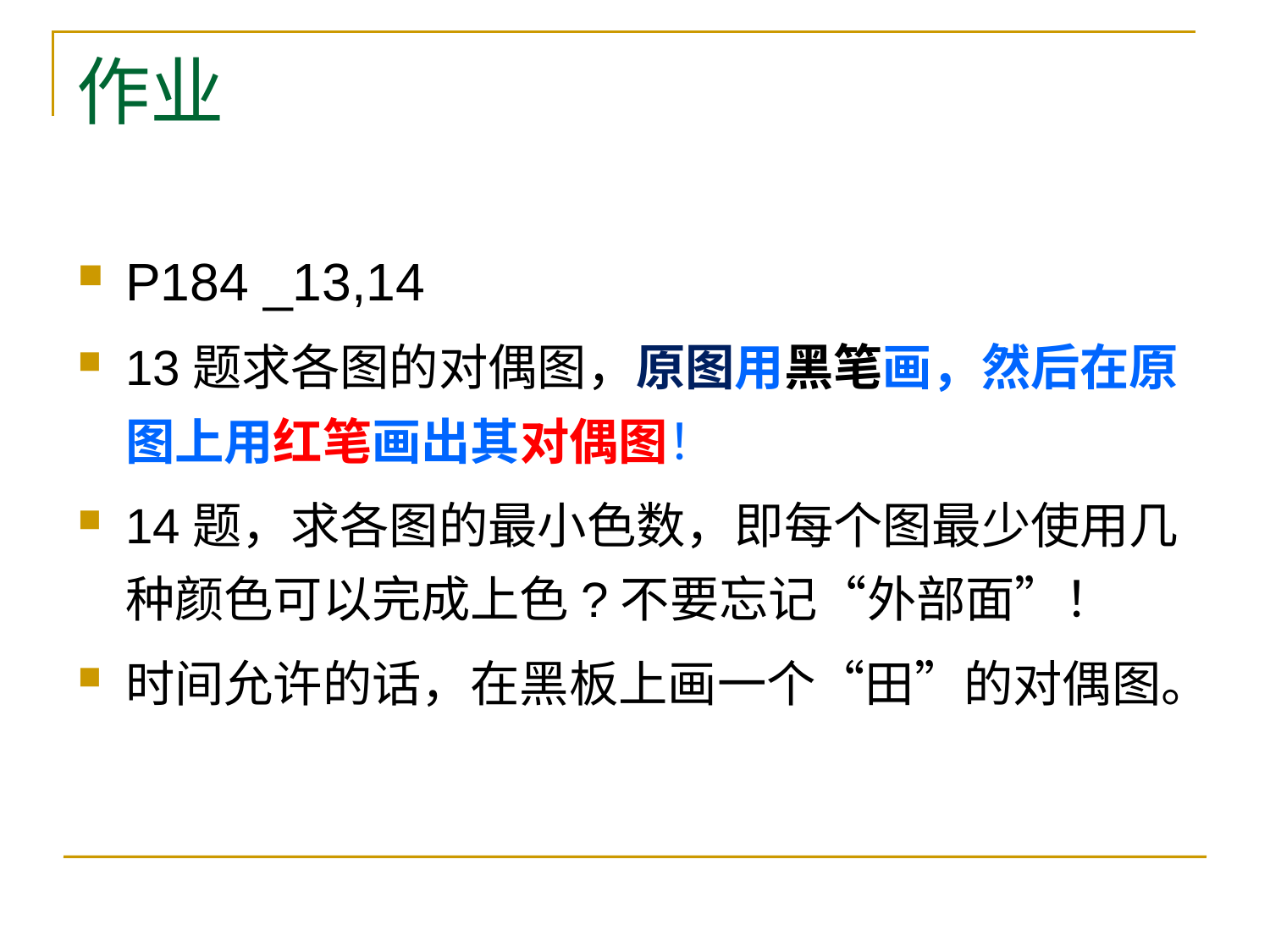

# 作业
P184 _13,14
13题求各图的对偶图，原图用黑笔画，然后在原图上用红笔画出其对偶图！
14题，求各图的最小色数，即每个图最少使用几种颜色可以完成上色?不要忘记“外部面”！
时间允许的话，在黑板上画一个“田”的对偶图。